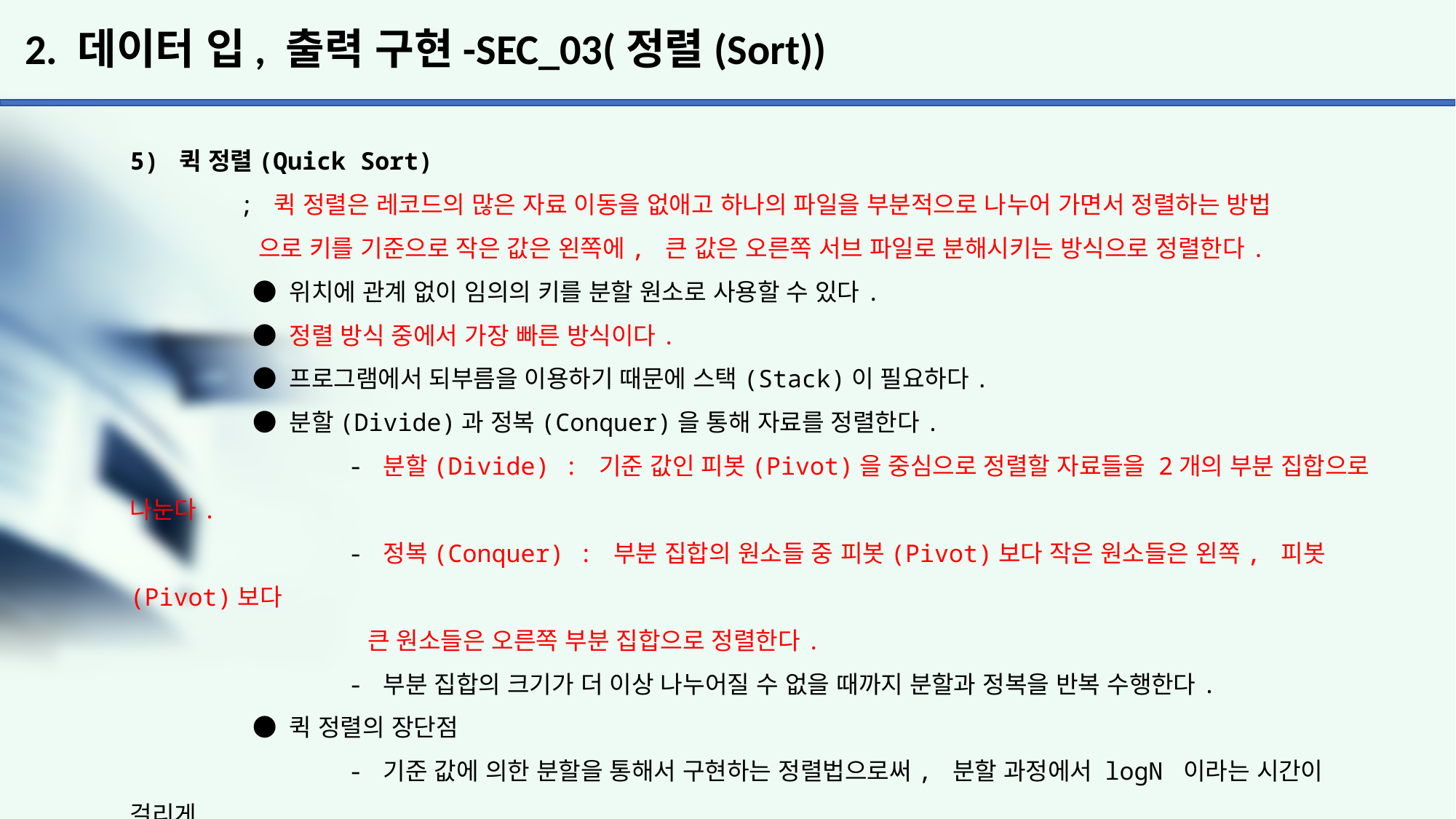

# 2. 데이터 입, 출력 구현-SEC_03(정렬(Sort))
5) 퀵 정렬(Quick Sort)
	; 퀵 정렬은 레코드의 많은 자료 이동을 없애고 하나의 파일을 부분적으로 나누어 가면서 정렬하는 방법
	  으로 키를 기준으로 작은 값은 왼쪽에, 큰 값은 오른쪽 서브 파일로 분해시키는 방식으로 정렬한다.
	  ● 위치에 관계 없이 임의의 키를 분할 원소로 사용할 수 있다.
	  ● 정렬 방식 중에서 가장 빠른 방식이다.
	  ● 프로그램에서 되부름을 이용하기 때문에 스택(Stack)이 필요하다.
	  ● 분할(Divide)과 정복(Conquer)을 통해 자료를 정렬한다.
		- 분할(Divide) : 기준 값인 피봇(Pivot)을 중심으로 정렬할 자료들을 2개의 부분 집합으로 나눈다.
		- 정복(Conquer) : 부분 집합의 원소들 중 피봇(Pivot)보다 작은 원소들은 왼쪽, 피봇(Pivot)보다
		  큰 원소들은 오른쪽 부분 집합으로 정렬한다.
		- 부분 집합의 크기가 더 이상 나누어질 수 없을 때까지 분할과 정복을 반복 수행한다.
	  ● 퀵 정렬의 장단점
		- 기준 값에 의한 분할을 통해서 구현하는 정렬법으로써, 분할 과정에서 logN 이라는 시간이 걸리게
		  되고 전체적으로 보게 되면 NlogN 으로써 실행시간이 빠른 편이다.
		- 기준값(Pivot)에 따라서 시간 복잡도가 크게 달라진다.